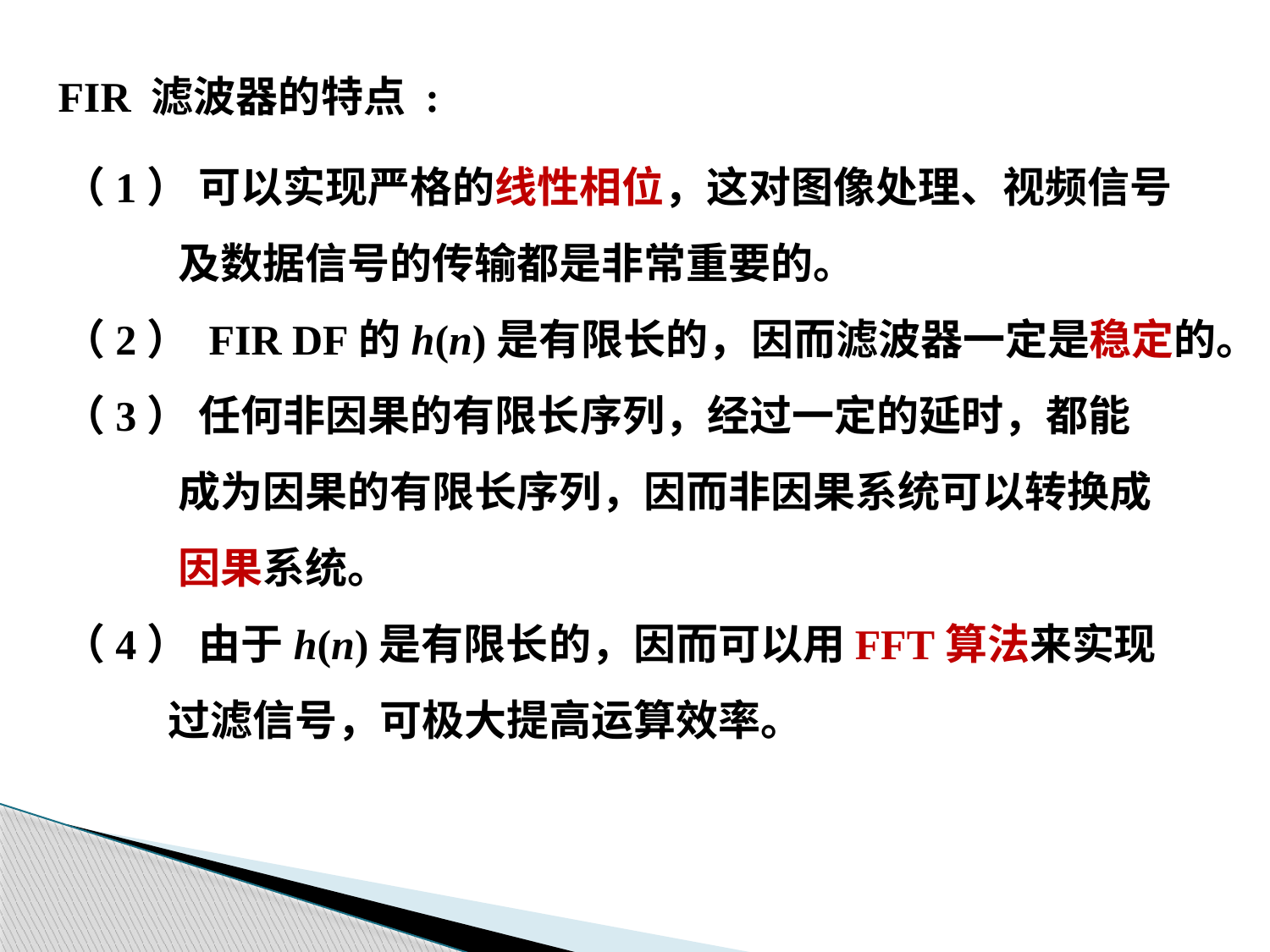

FIR 滤波器的特点 :
（1） 可以实现严格的线性相位，这对图像处理、视频信号
           及数据信号的传输都是非常重要的。
（2） FIR DF的h(n)是有限长的，因而滤波器一定是稳定的。
（3） 任何非因果的有限长序列，经过一定的延时，都能
           成为因果的有限长序列，因而非因果系统可以转换成
           因果系统。
（4） 由于h(n)是有限长的，因而可以用FFT算法来实现
          过滤信号，可极大提高运算效率。